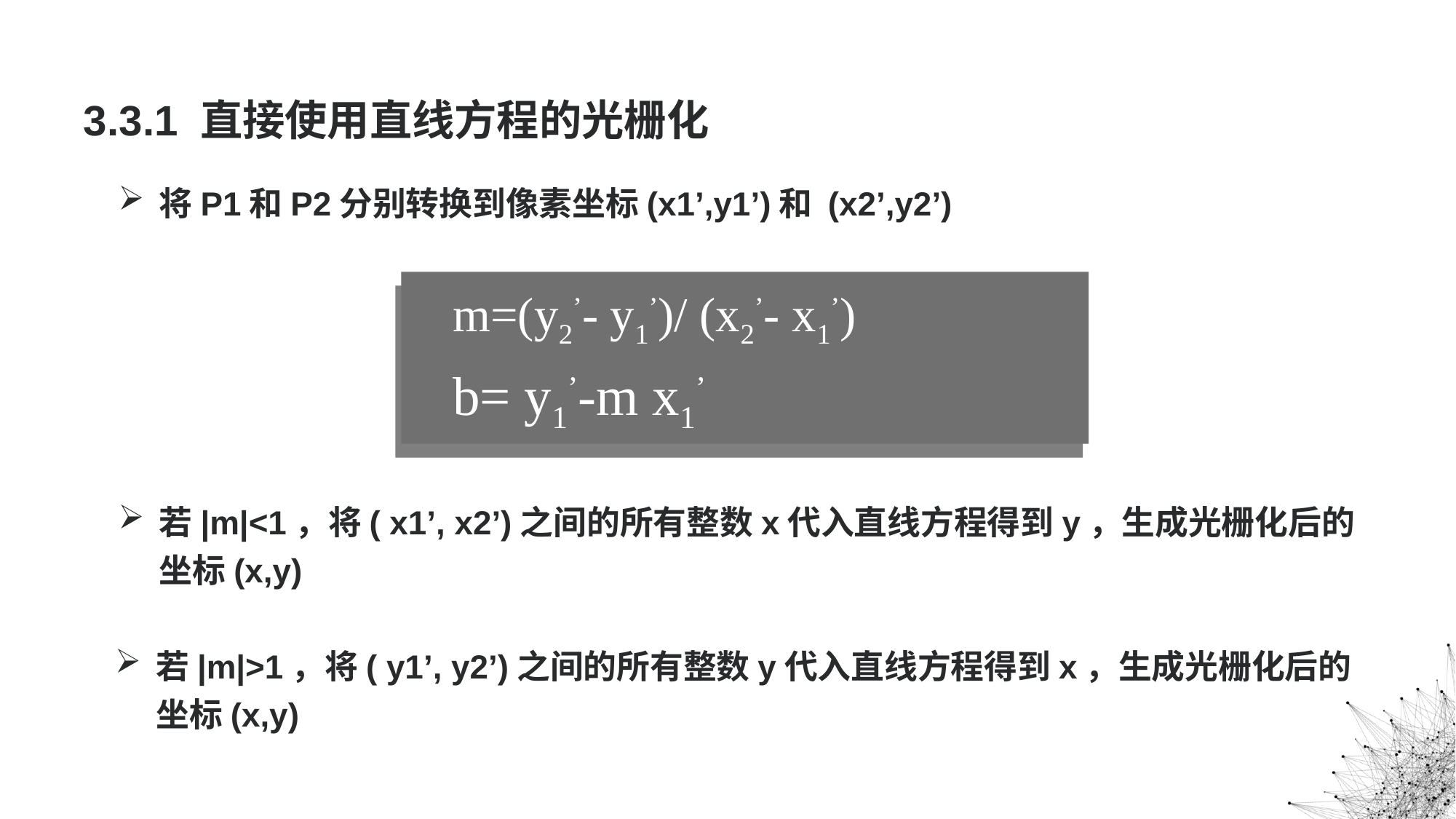

3.3.1 直接使用直线方程的光栅化

将P1和P2分别转换到像素坐标(x1’,y1’)和 (x2’,y2’)

   m=(y2’- y1’)/ (x2’- x1’)
   b= y1’-m x1’

若|m|<1，将( x1’, x2’)之间的所有整数x代入直线方程得到y，生成光栅化后的坐标(x,y)

若|m|>1，将( y1’, y2’)之间的所有整数y代入直线方程得到x，生成光栅化后的坐标(x,y)